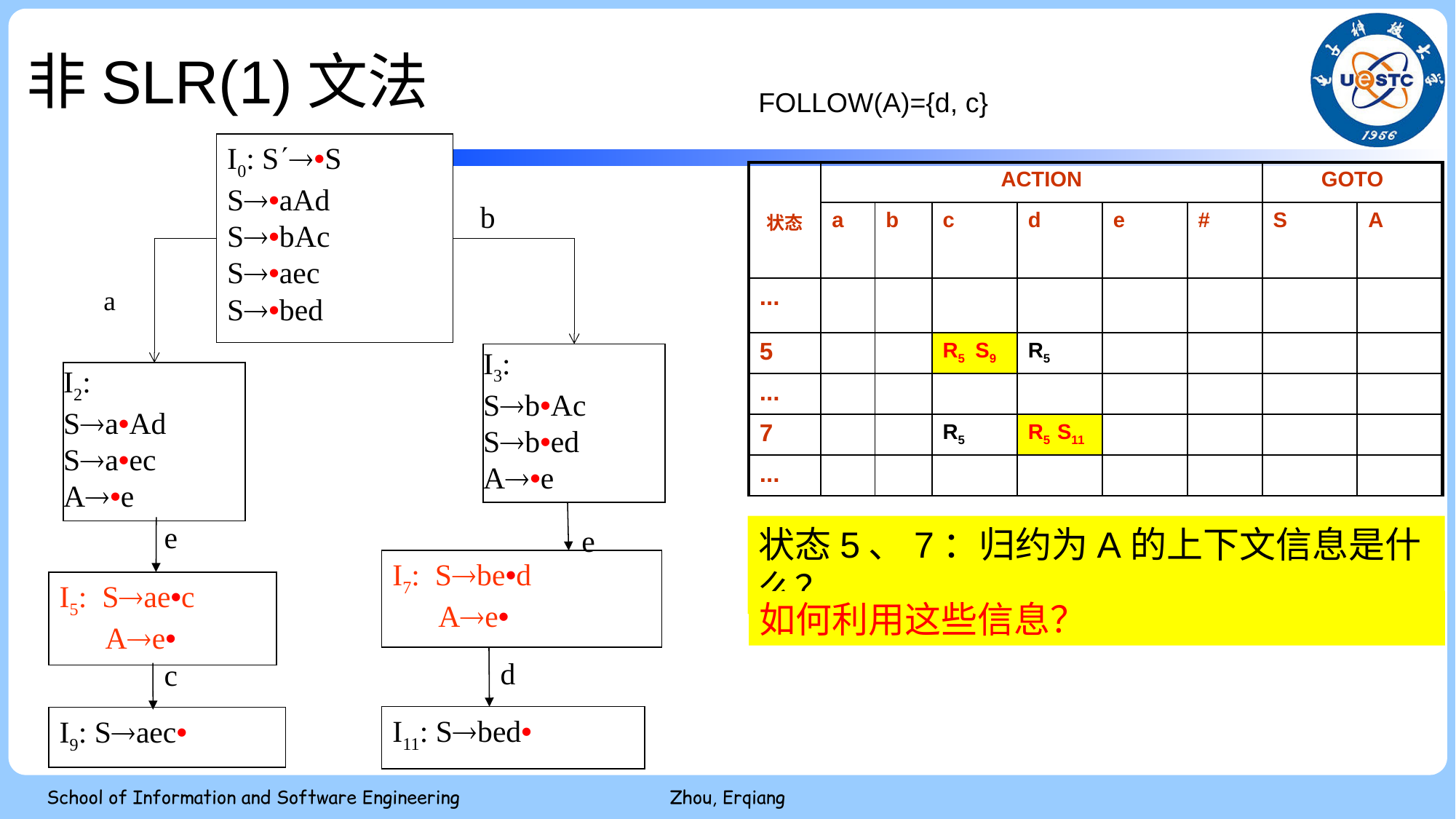

非SLR(1)文法
FOLLOW(A)={d, c}
I0: S′→•S
S→•aAd
S→•bAc
S→•aec
S→•bed
| 状态 | ACTION |  |  |  |  |  | GOTO |  |
| --- | --- | --- | --- | --- | --- | --- | --- | --- |
|  | a | b | c | d | e | # | S | A |
| ... |  |  |  |  |  |  |  |  |
| 5 |  |  | R5 S9 | R5 |  |  |  |  |
| ... |  |  |  |  |  |  |  |  |
| 7 |  |  | R5 | R5 S11 |  |  |  |  |
| ... |  |  |  |  |  |  |  |  |
b
a
I3:
S→b•Ac
S→b•ed
A→•e
I2:
S→a•Ad
S→a•ec
A→•e

状态5、7：归约为A的上下文信息是什么？

e
e
I7:  S→be•d
      A→e•
I5:  S→ae•c
      A→e•
如何利用这些信息？

d
c

I11: S→bed•
I9: S→aec•

School of Information and Software Engineering
Zhou, Erqiang
4